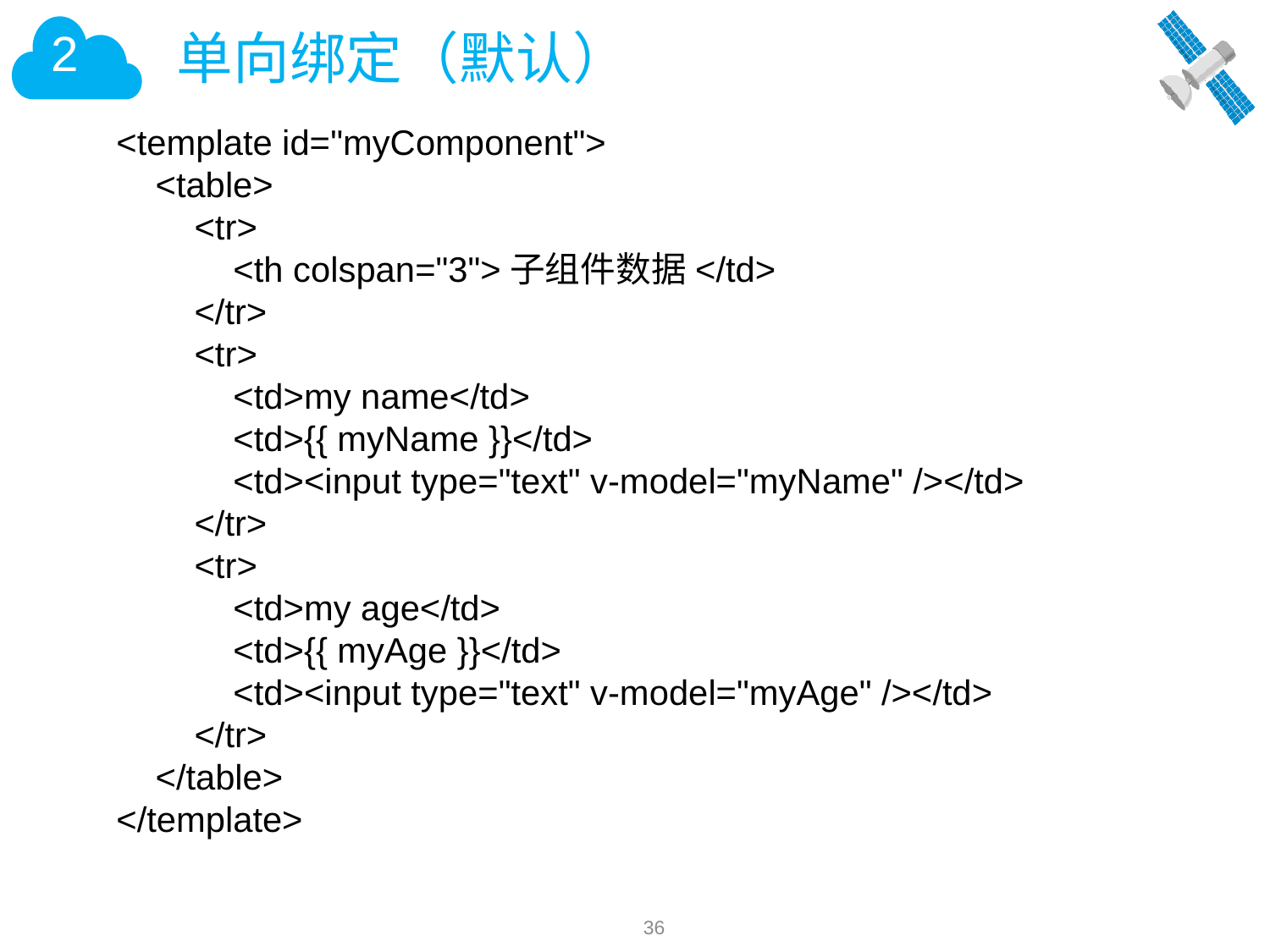

# 单向绑定（默认）
<template id="myComponent">
    <table>
        <tr>
            <th colspan="3">子组件数据</td>
        </tr>
        <tr>
            <td>my name</td>
            <td>{{ myName }}</td>
            <td><input type="text" v-model="myName" /></td>
        </tr>
        <tr>
            <td>my age</td>
            <td>{{ myAge }}</td>
            <td><input type="text" v-model="myAge" /></td>
        </tr>
    </table>
</template>
36